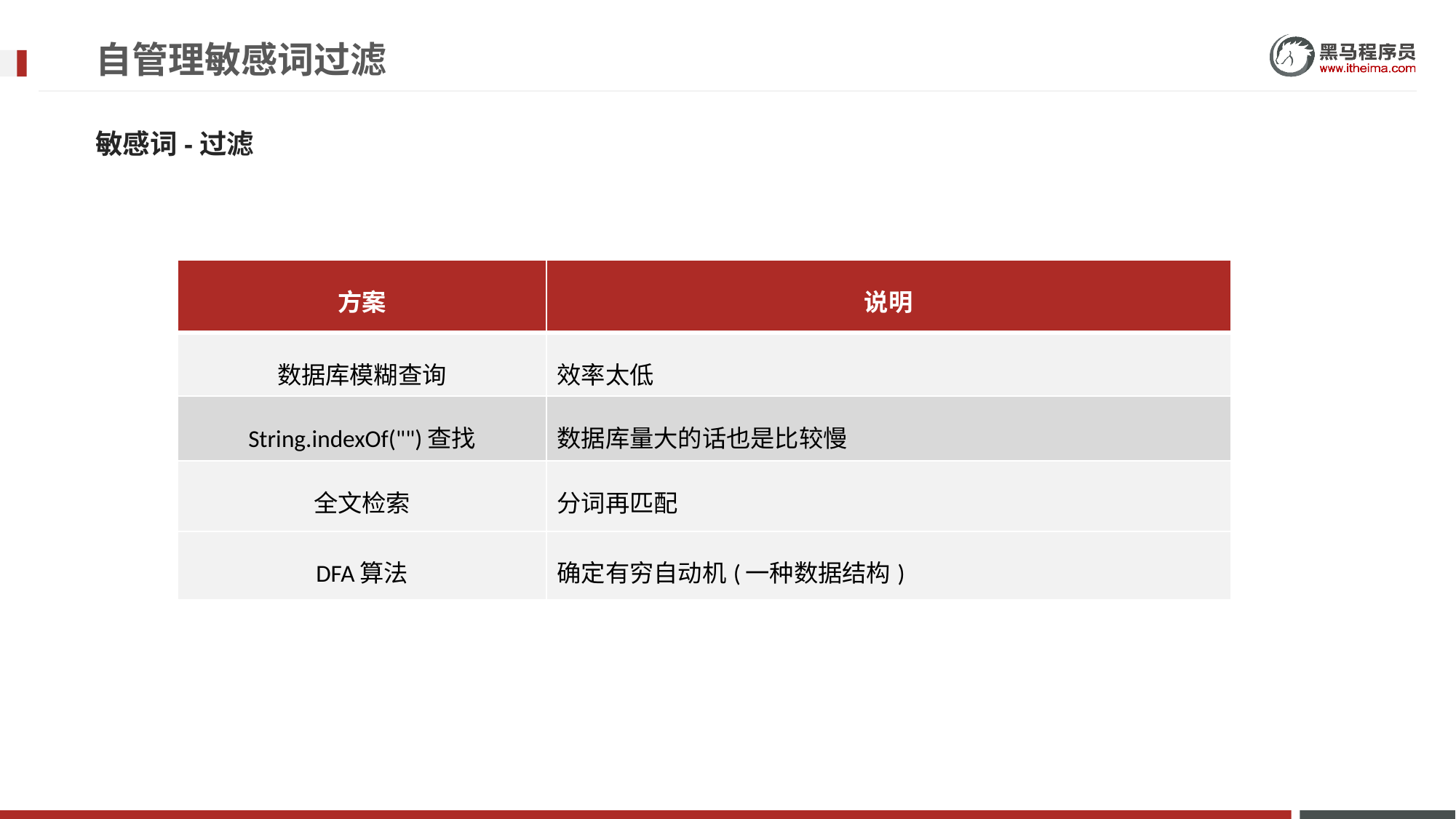

# 自管理敏感词过滤
敏感词-过滤
| 方案 | 说明 |
| --- | --- |
| 数据库模糊查询 | 效率太低 |
| String.indexOf("")查找 | 数据库量大的话也是比较慢 |
| 全文检索 | 分词再匹配 |
| DFA算法 | 确定有穷自动机(一种数据结构) |